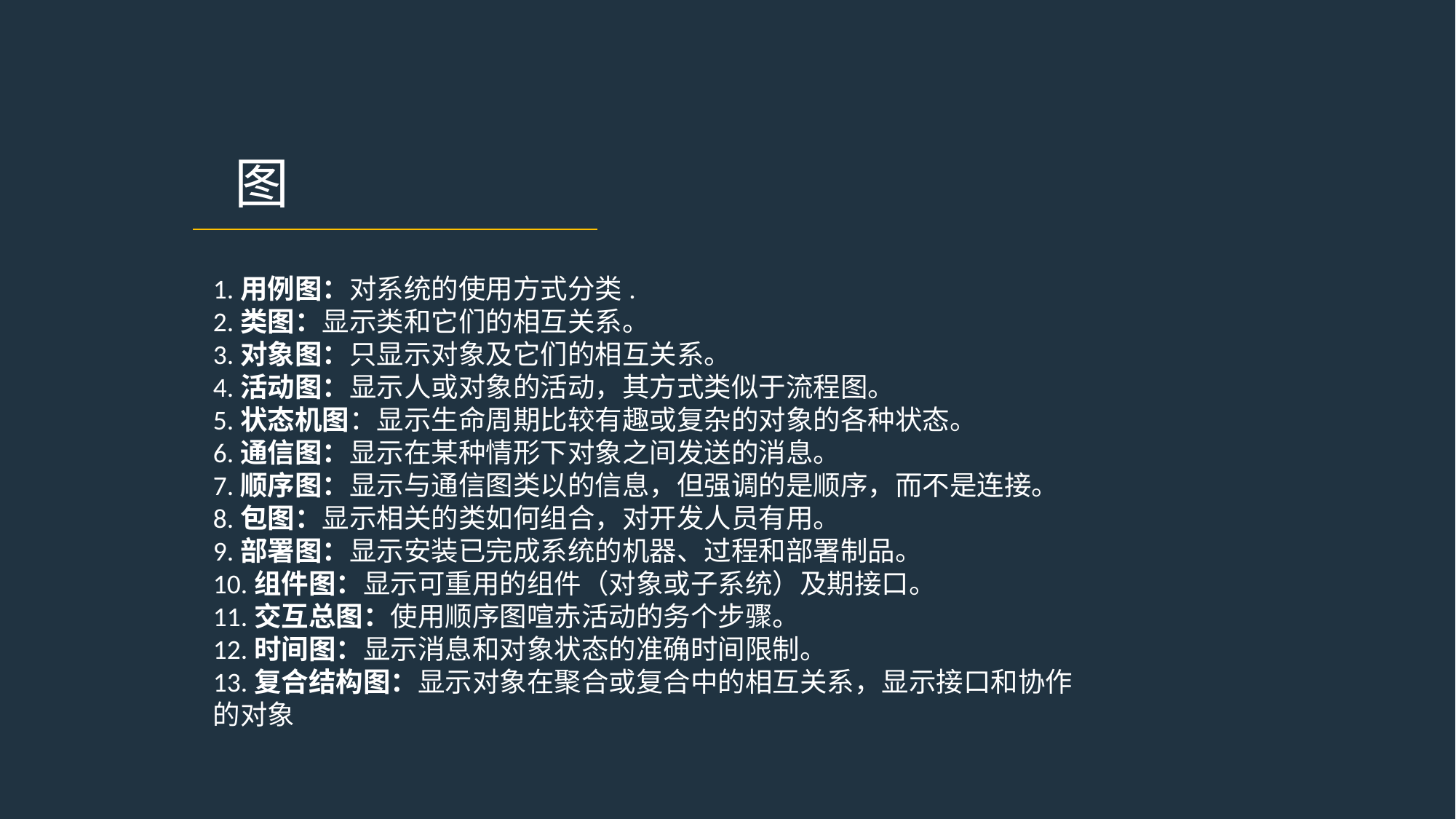

图
1.用例图：对系统的使用方式分类.
2.类图：显示类和它们的相互关系。
3.对象图：只显示对象及它们的相互关系。
4.活动图：显示人或对象的活动，其方式类似于流程图。
5.状态机图：显示生命周期比较有趣或复杂的对象的各种状态。
6.通信图：显示在某种情形下对象之间发送的消息。
7.顺序图：显示与通信图类以的信息，但强调的是顺序，而不是连接。
8.包图：显示相关的类如何组合，对开发人员有用。
9.部署图：显示安装已完成系统的机器、过程和部署制品。
10.组件图：显示可重用的组件（对象或子系统）及期接口。
11.交互总图：使用顺序图喧赤活动的务个步骤。
12.时间图：显示消息和对象状态的准确时间限制。
13.复合结构图：显示对象在聚合或复合中的相互关系，显示接口和协作的对象